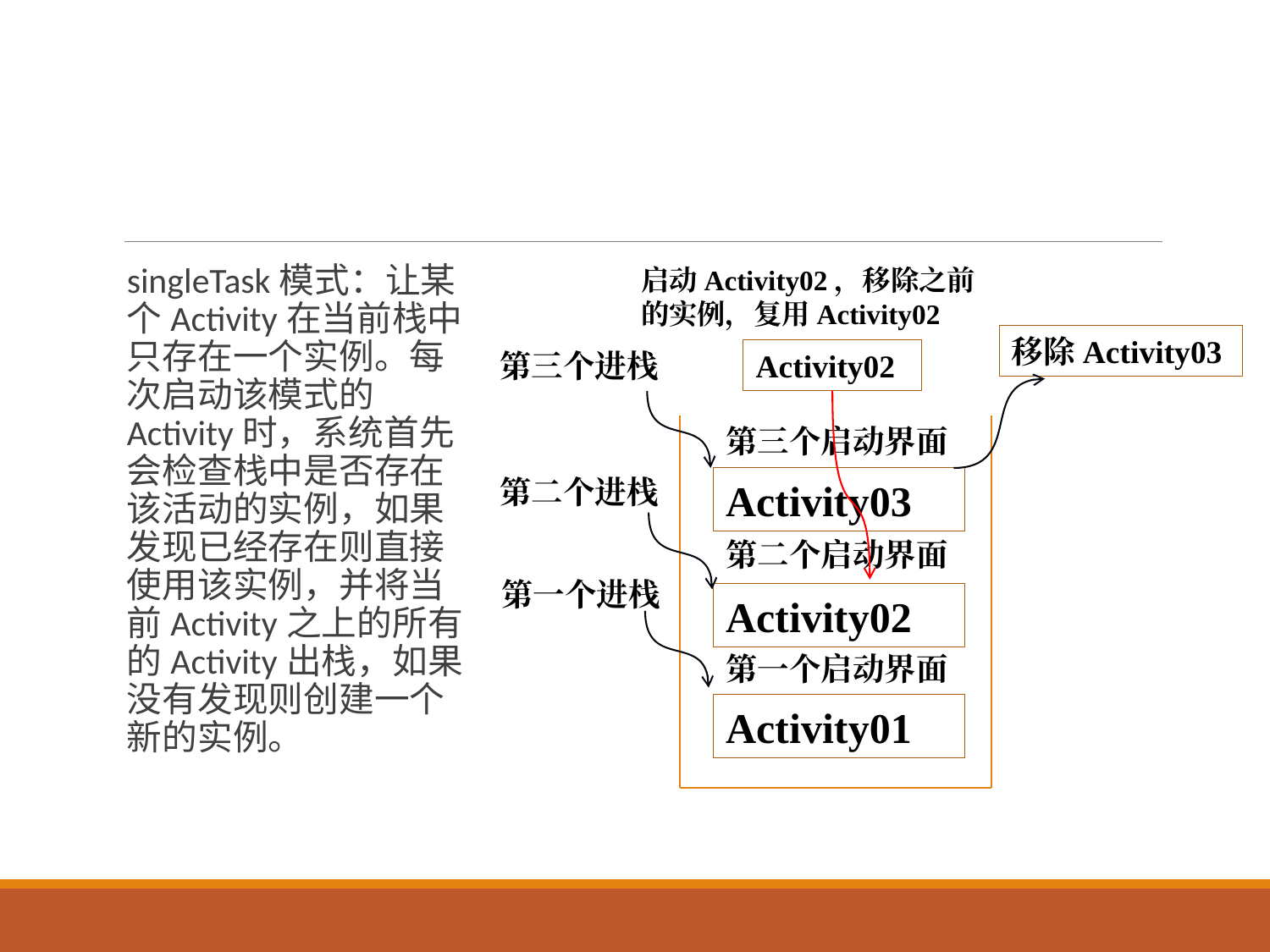

#
singleTask模式：让某个Activity在当前栈中只存在一个实例。每次启动该模式的Activity时，系统首先会检查栈中是否存在该活动的实例，如果发现已经存在则直接使用该实例，并将当前Activity之上的所有的Activity出栈，如果没有发现则创建一个新的实例。

启动Activity02，移除之前的实例，复用Activity02
移除Activity03
第三个进栈
Activity02
第三个启动界面
第二个进栈
Activity03
第二个启动界面
第一个进栈
Activity02
第一个启动界面
Activity01